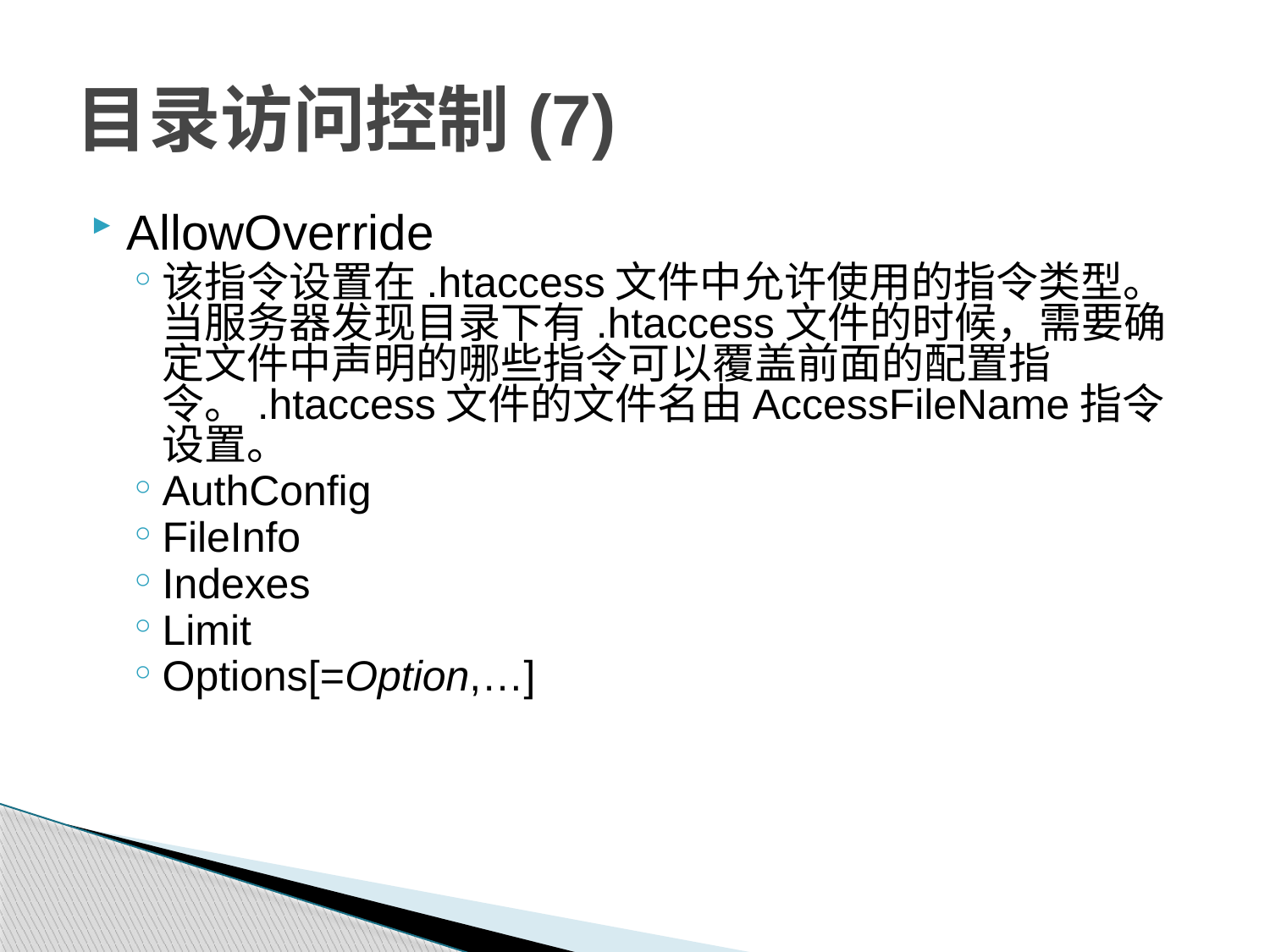

# 目录访问控制(7)
AllowOverride
该指令设置在.htaccess文件中允许使用的指令类型。当服务器发现目录下有.htaccess文件的时候，需要确定文件中声明的哪些指令可以覆盖前面的配置指令。.htaccess文件的文件名由AccessFileName指令设置。
AuthConfig
FileInfo
Indexes
Limit
Options[=Option,…]